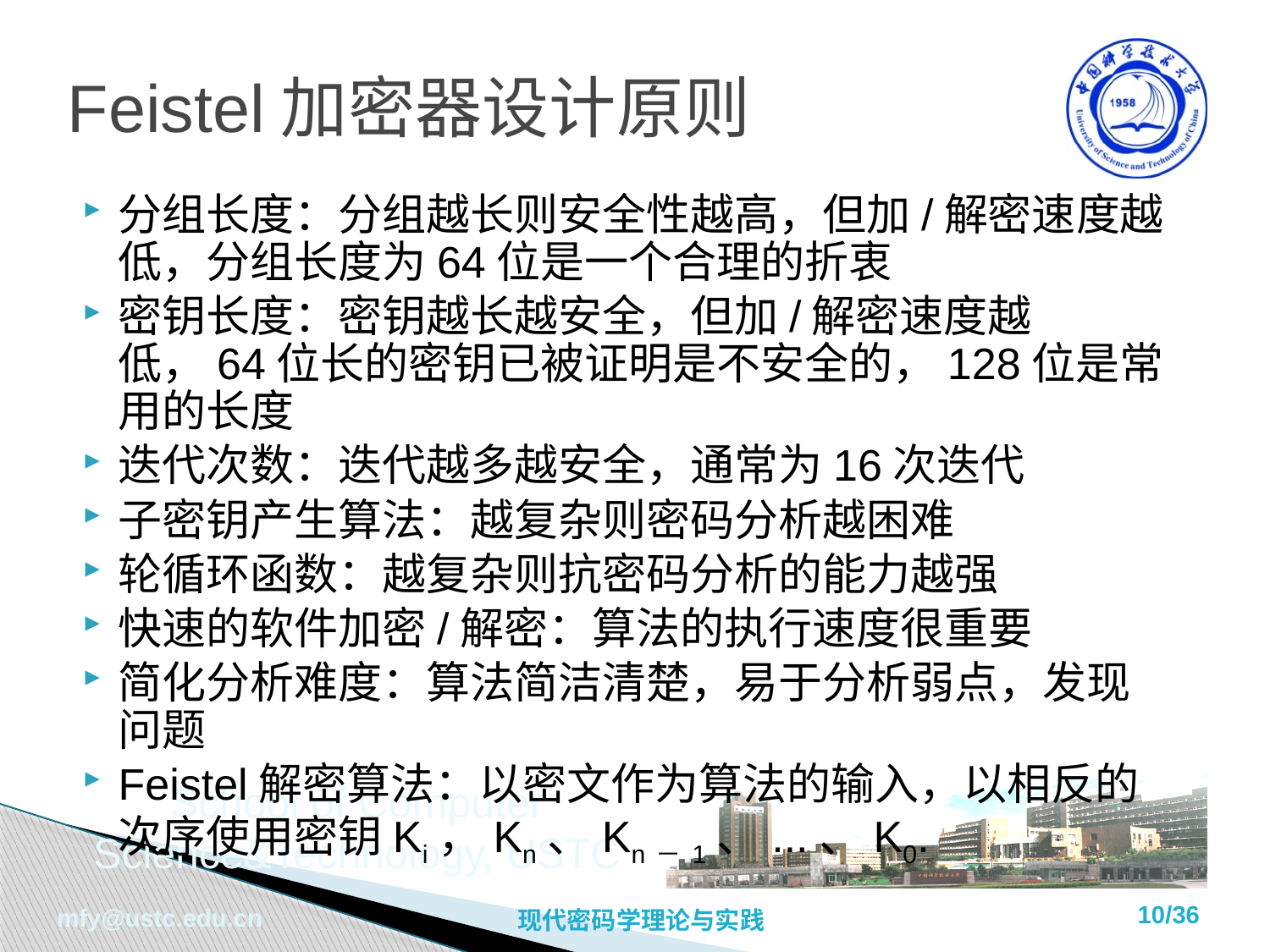

# Feistel加密器设计原则
分组长度：分组越长则安全性越高，但加/解密速度越低，分组长度为64位是一个合理的折衷
密钥长度：密钥越长越安全，但加/解密速度越低，64位长的密钥已被证明是不安全的，128位是常用的长度
迭代次数：迭代越多越安全，通常为16次迭代
子密钥产生算法：越复杂则密码分析越困难
轮循环函数：越复杂则抗密码分析的能力越强
快速的软件加密/解密：算法的执行速度很重要
简化分析难度：算法简洁清楚，易于分析弱点，发现问题
Feistel解密算法：以密文作为算法的输入，以相反的次序使用密钥Ki，Kn、Kn－1、...、K0.